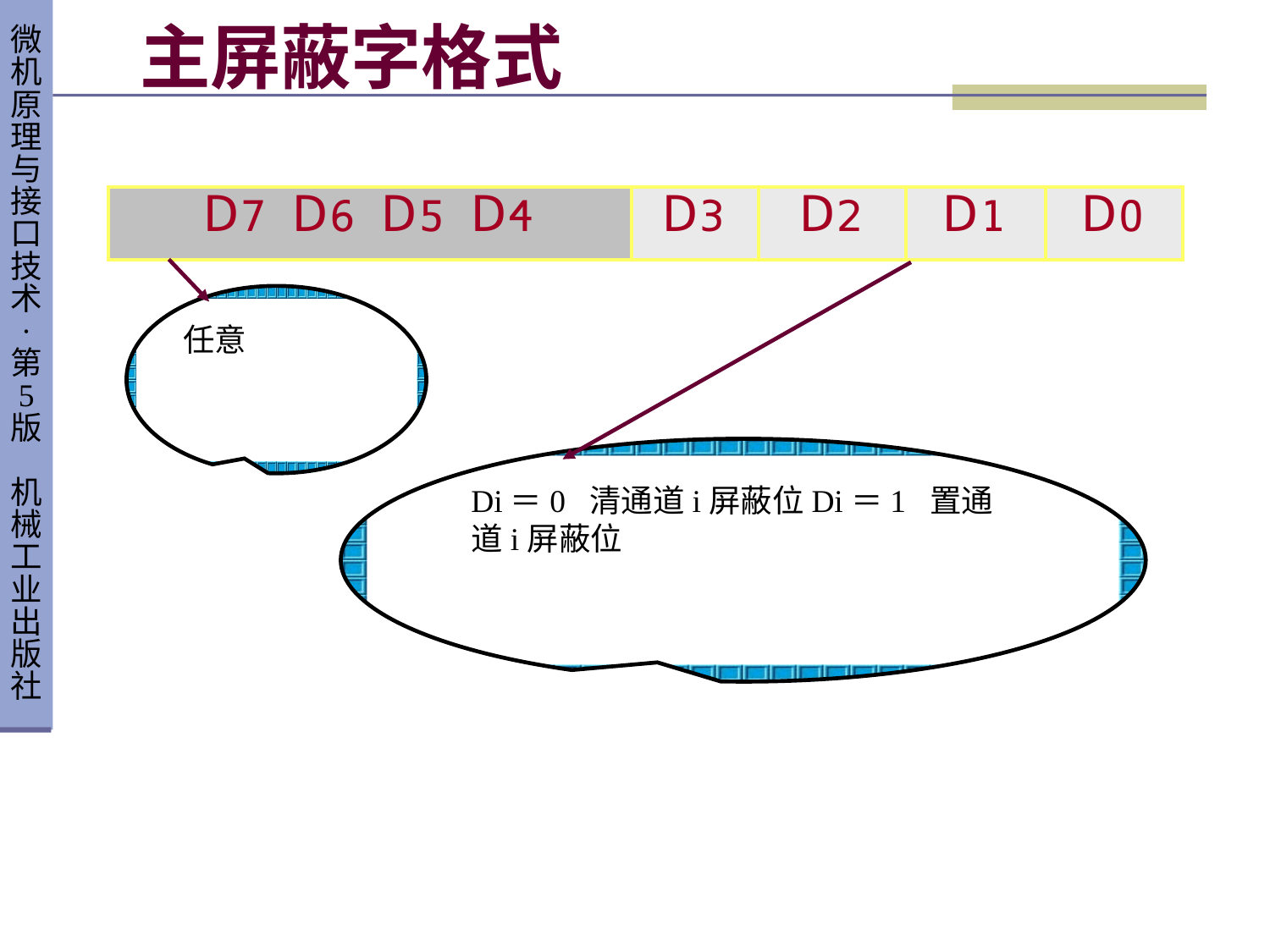

# 主屏蔽字格式
| D7 D6 D5 D4 | D3 | D2 | D1 | D0 |
| --- | --- | --- | --- | --- |

任意

Di＝0  清通道i屏蔽位Di＝1  置通道i屏蔽位